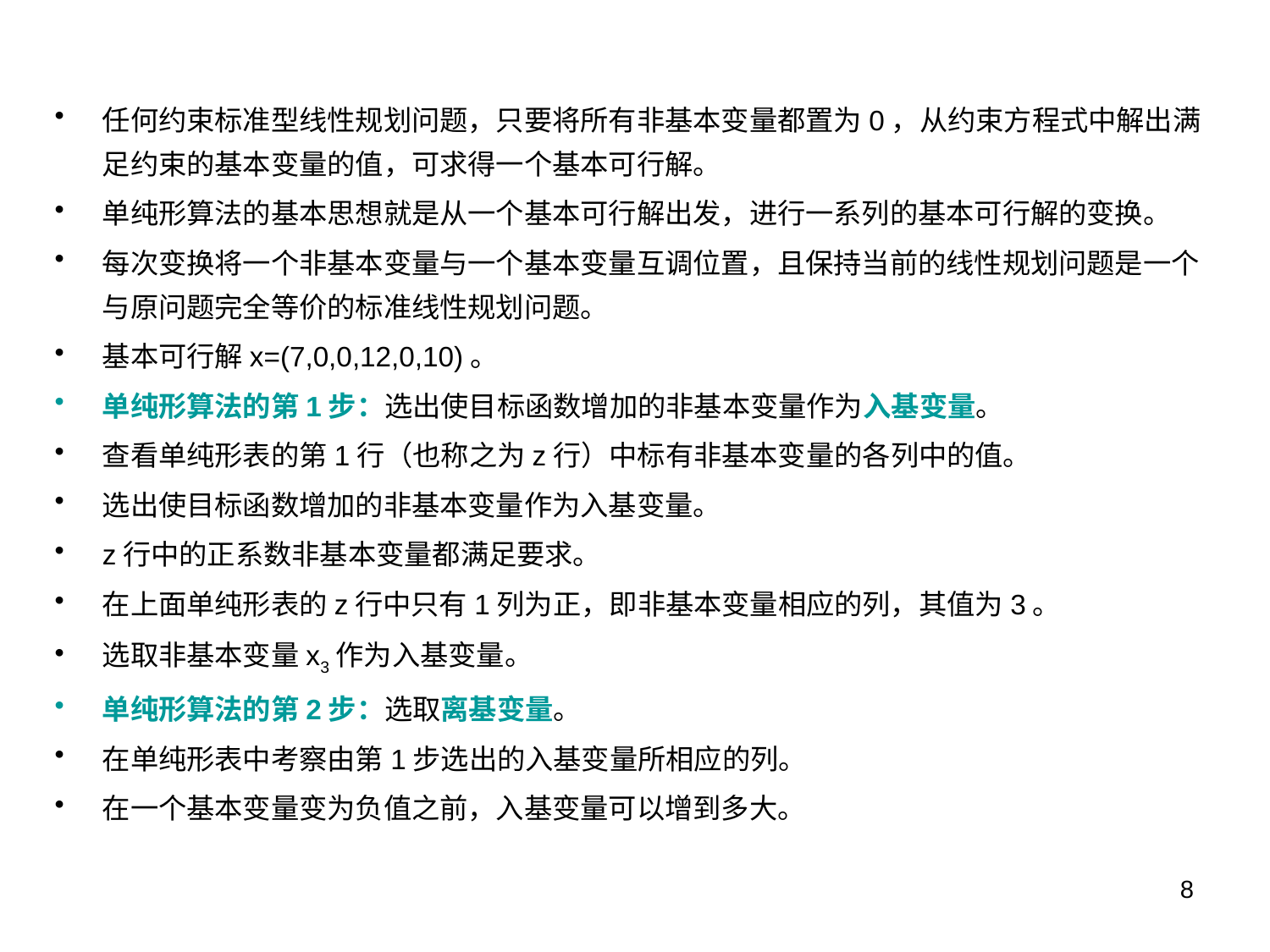

任何约束标准型线性规划问题，只要将所有非基本变量都置为0，从约束方程式中解出满足约束的基本变量的值，可求得一个基本可行解。
单纯形算法的基本思想就是从一个基本可行解出发，进行一系列的基本可行解的变换。
每次变换将一个非基本变量与一个基本变量互调位置，且保持当前的线性规划问题是一个与原问题完全等价的标准线性规划问题。
基本可行解x=(7,0,0,12,0,10)。
单纯形算法的第1步：选出使目标函数增加的非基本变量作为入基变量。
查看单纯形表的第1行（也称之为z行）中标有非基本变量的各列中的值。
选出使目标函数增加的非基本变量作为入基变量。
z行中的正系数非基本变量都满足要求。
在上面单纯形表的z行中只有1列为正，即非基本变量相应的列，其值为3。
选取非基本变量x3作为入基变量。
单纯形算法的第2步：选取离基变量。
在单纯形表中考察由第1步选出的入基变量所相应的列。
在一个基本变量变为负值之前，入基变量可以增到多大。
8